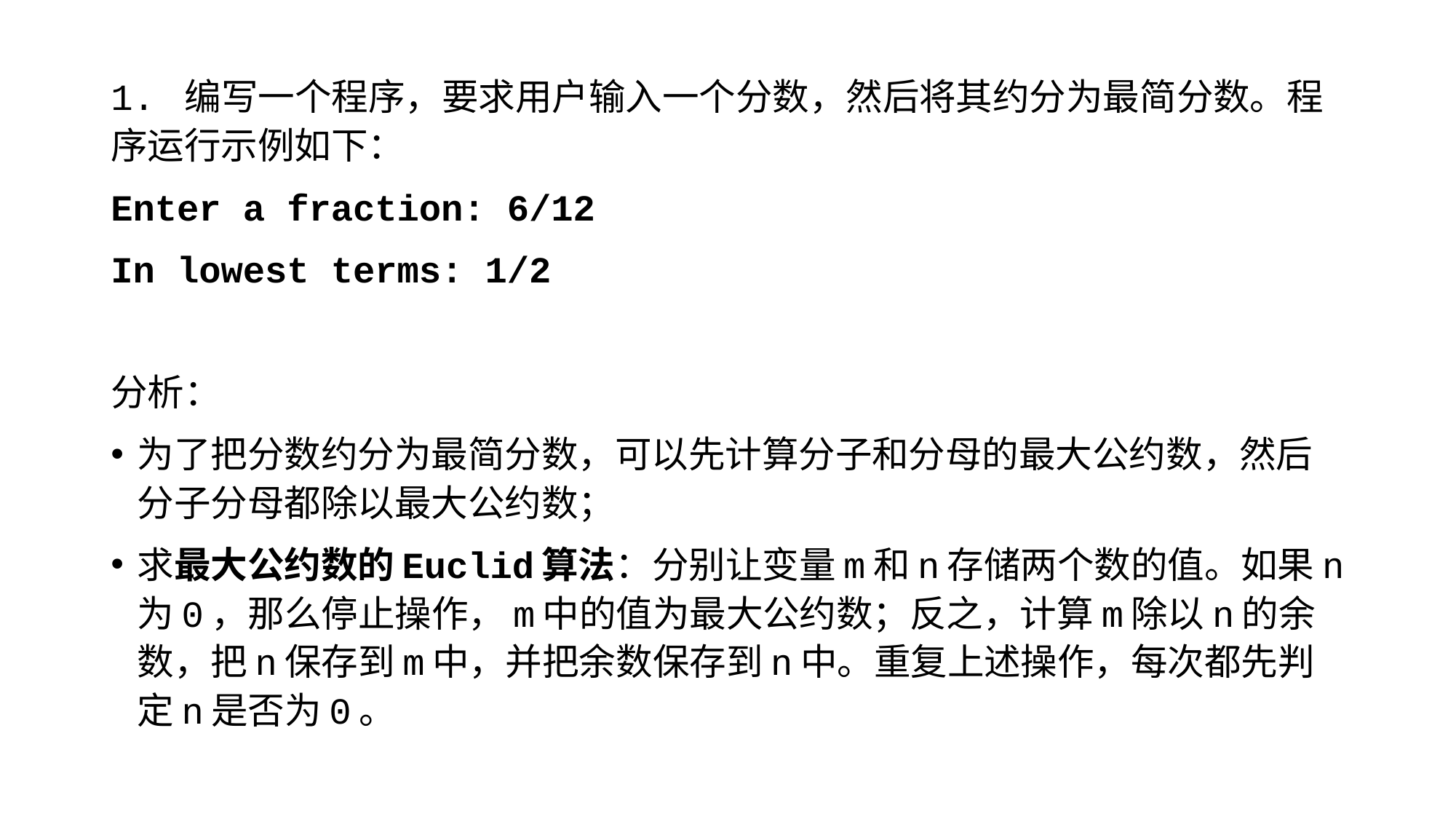

1. 编写一个程序，要求用户输入一个分数，然后将其约分为最简分数。程序运行示例如下：
Enter a fraction: 6/12
In lowest terms: 1/2

分析：
为了把分数约分为最简分数，可以先计算分子和分母的最大公约数，然后分子分母都除以最大公约数；
求最大公约数的Euclid算法：分别让变量m和n存储两个数的值。如果n为0，那么停止操作，m中的值为最大公约数；反之，计算m除以n的余数，把n保存到m中，并把余数保存到n中。重复上述操作，每次都先判定n是否为0。